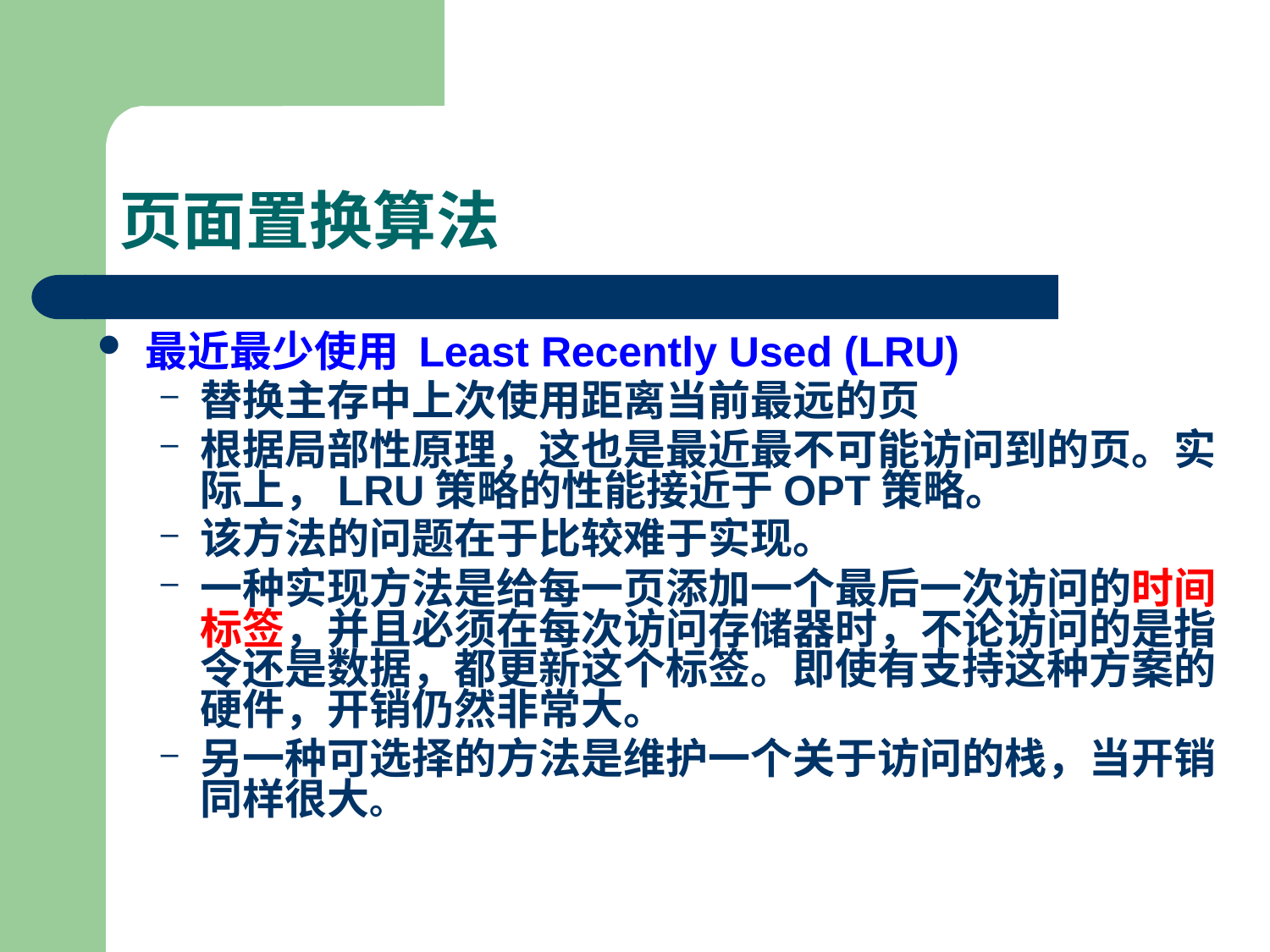

# 页面置换算法
最近最少使用 Least Recently Used (LRU)
替换主存中上次使用距离当前最远的页
根据局部性原理，这也是最近最不可能访问到的页。实际上，LRU策略的性能接近于OPT策略。
该方法的问题在于比较难于实现。
一种实现方法是给每一页添加一个最后一次访问的时间标签，并且必须在每次访问存储器时，不论访问的是指令还是数据，都更新这个标签。即使有支持这种方案的硬件，开销仍然非常大。
另一种可选择的方法是维护一个关于访问的栈，当开销同样很大。